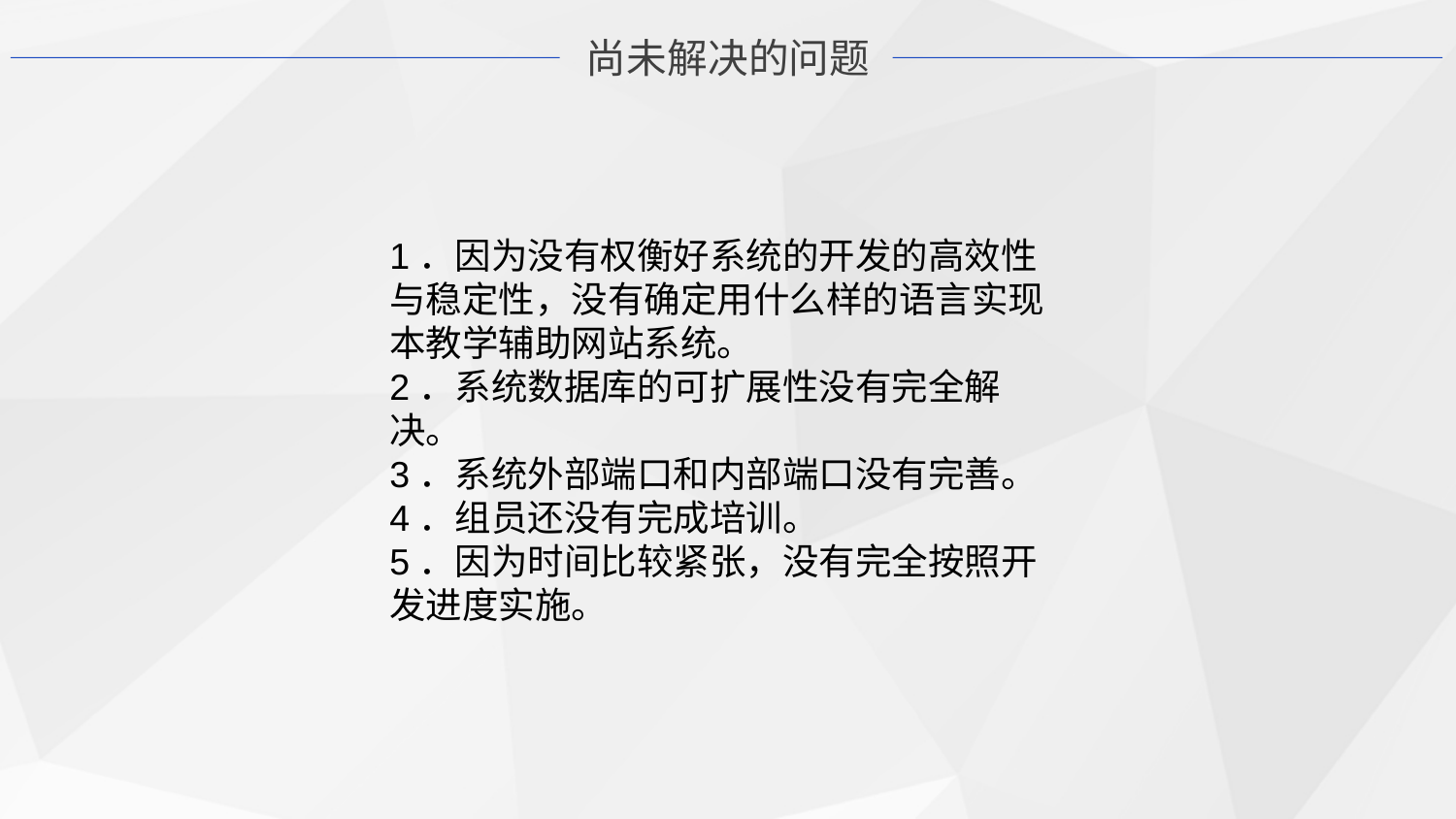

尚未解决的问题

1．因为没有权衡好系统的开发的高效性与稳定性，没有确定用什么样的语言实现本教学辅助网站系统。
2．系统数据库的可扩展性没有完全解决。
3．系统外部端口和内部端口没有完善。
4．组员还没有完成培训。
5．因为时间比较紧张，没有完全按照开发进度实施。